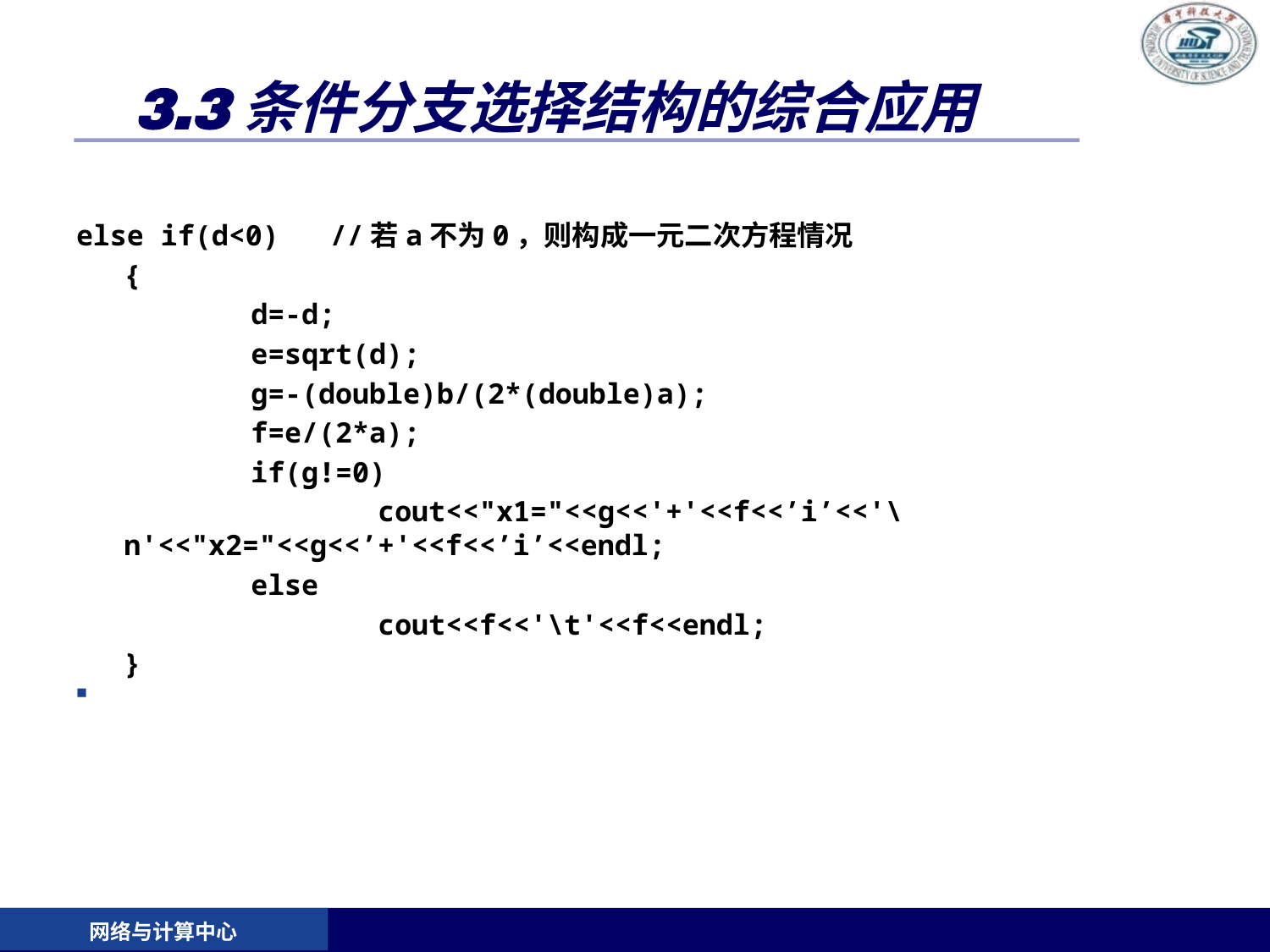

# 3.3条件分支选择结构的综合应用
else if(d<0)   //若a不为0，则构成一元二次方程情况
	{
		d=-d;
		e=sqrt(d);
		g=-(double)b/(2*(double)a);
		f=e/(2*a);
		if(g!=0)
			cout<<"x1="<<g<<'+'<<f<<’i’<<'\n'<<"x2="<<g<<’+'<<f<<’i’<<endl;
		else
			cout<<f<<'\t'<<f<<endl;
	}

网络与计算中心